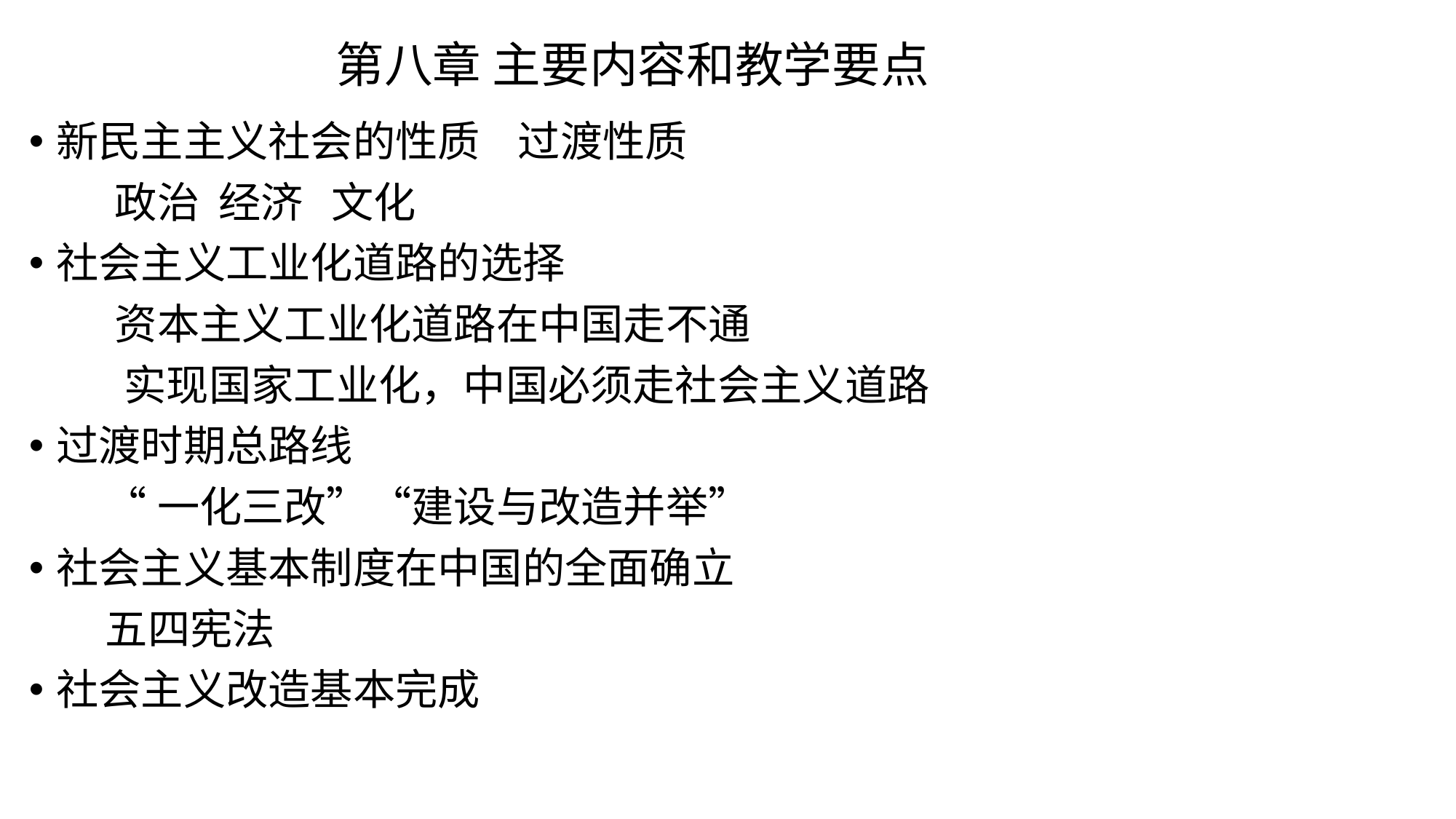

# 第八章 主要内容和教学要点
新民主主义社会的性质    过渡性质
        政治  经济   文化
社会主义工业化道路的选择
        资本主义工业化道路在中国走不通
         实现国家工业化，中国必须走社会主义道路
过渡时期总路线
        “一化三改”“建设与改造并举”
社会主义基本制度在中国的全面确立
       五四宪法
社会主义改造基本完成